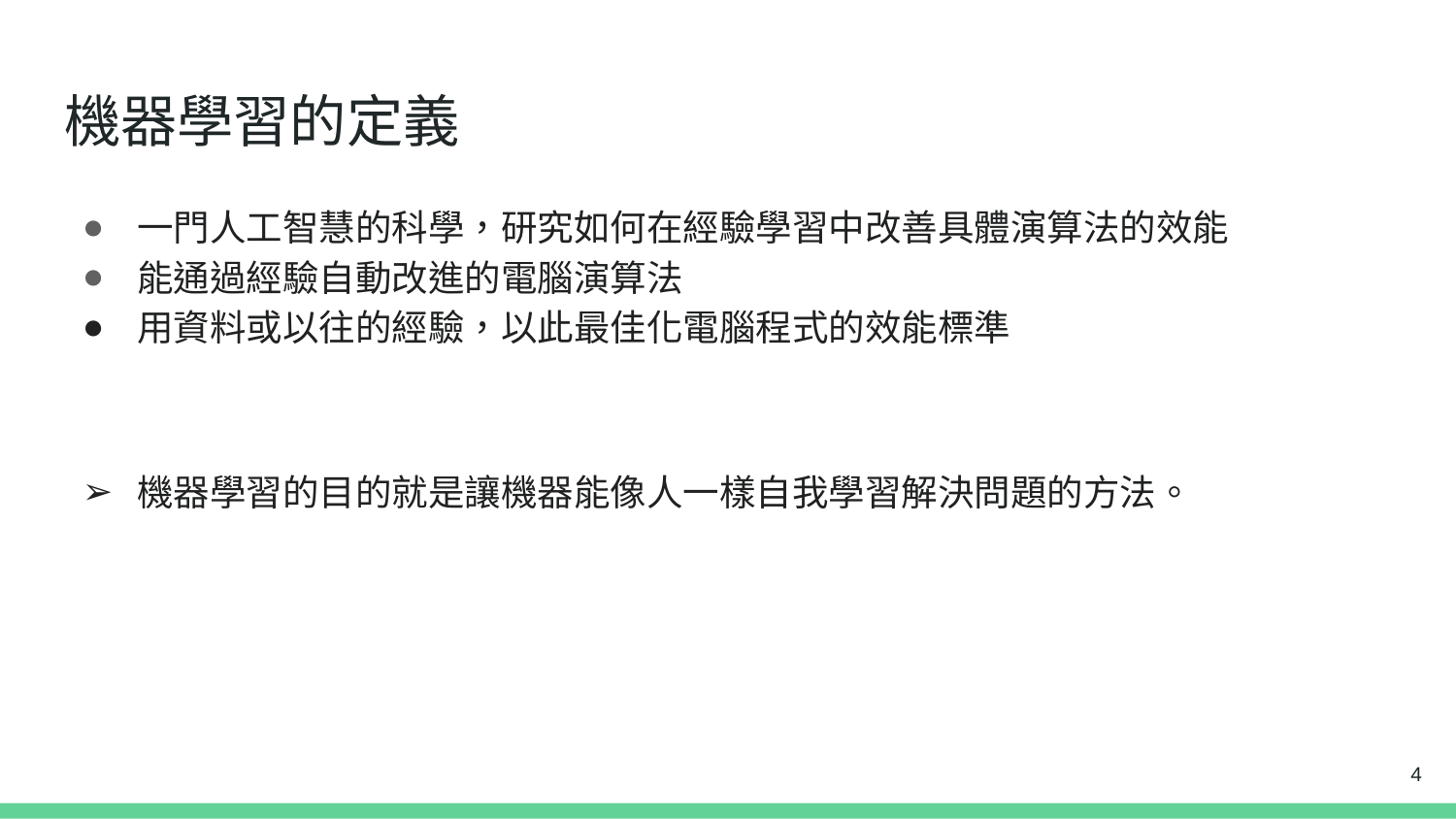

# 機器學習的定義
一門人工智慧的科學，研究如何在經驗學習中改善具體演算法的效能
能通過經驗自動改進的電腦演算法
用資料或以往的經驗，以此最佳化電腦程式的效能標準

機器學習的目的就是讓機器能像人一樣自我學習解決問題的方法。
4